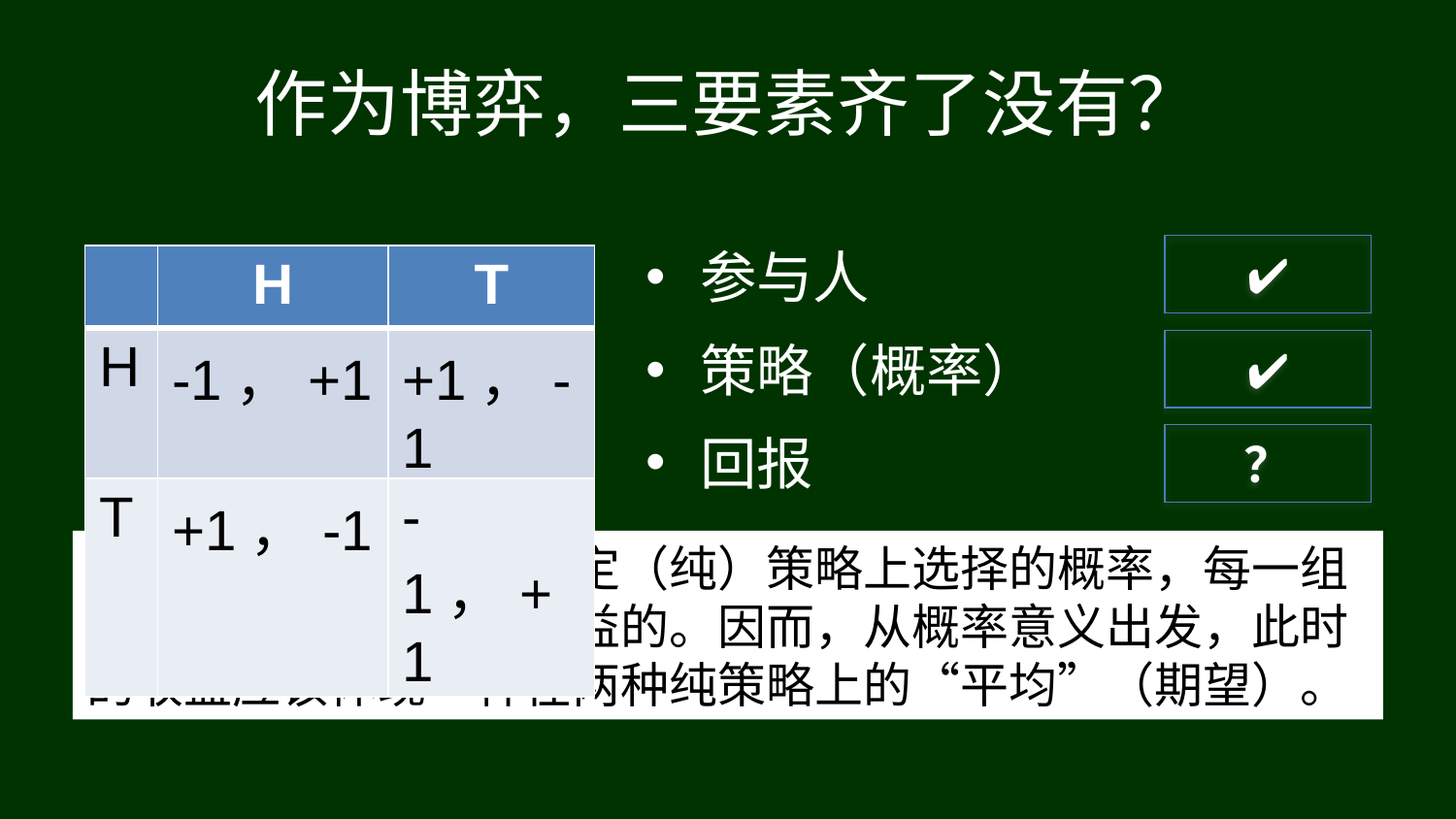

# 作为博弈，三要素齐了没有？
参与人
策略（概率）
回报
✔
|  | H | T |
| --- | --- | --- |
| H | -1，+1 | +1，-1 |
| T | +1，-1 | -1，+1 |
✔
？
此时的策略是在两种固定（纯）策略上选择的概率，每一组纯策略是对应有固定收益的。因而，从概率意义出发，此时的收益应该体现一种在两种纯策略上的“平均”（期望）。